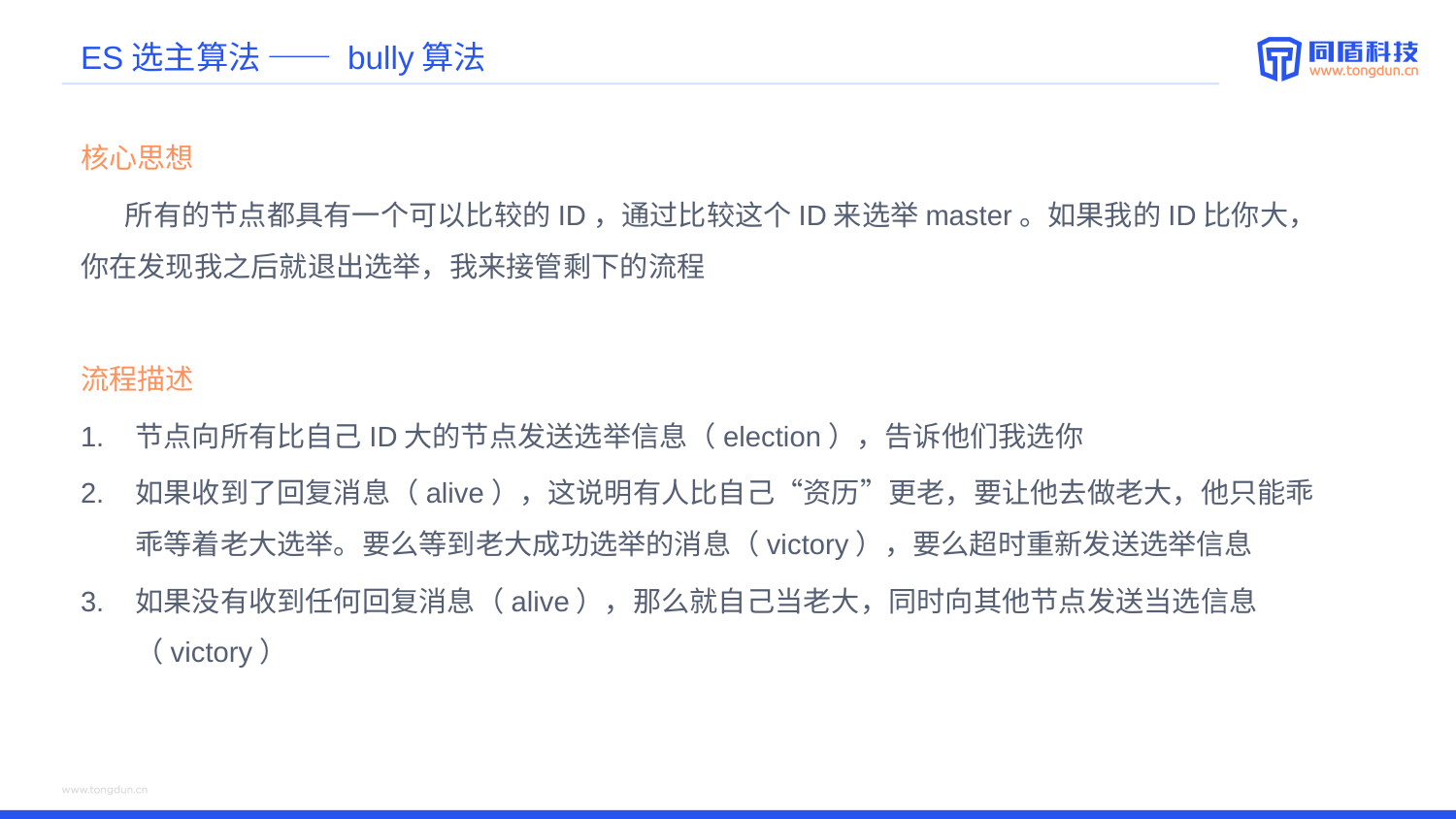

# ES选主算法 —— bully算法
核心思想
      所有的节点都具有一个可以比较的ID，通过比较这个ID来选举master。如果我的ID比你大，你在发现我之后就退出选举，我来接管剩下的流程

流程描述
节点向所有比自己ID大的节点发送选举信息（election），告诉他们我选你
如果收到了回复消息（alive），这说明有人比自己“资历”更老，要让他去做老大，他只能乖乖等着老大选举。要么等到老大成功选举的消息（victory），要么超时重新发送选举信息
如果没有收到任何回复消息（alive），那么就自己当老大，同时向其他节点发送当选信息（victory）